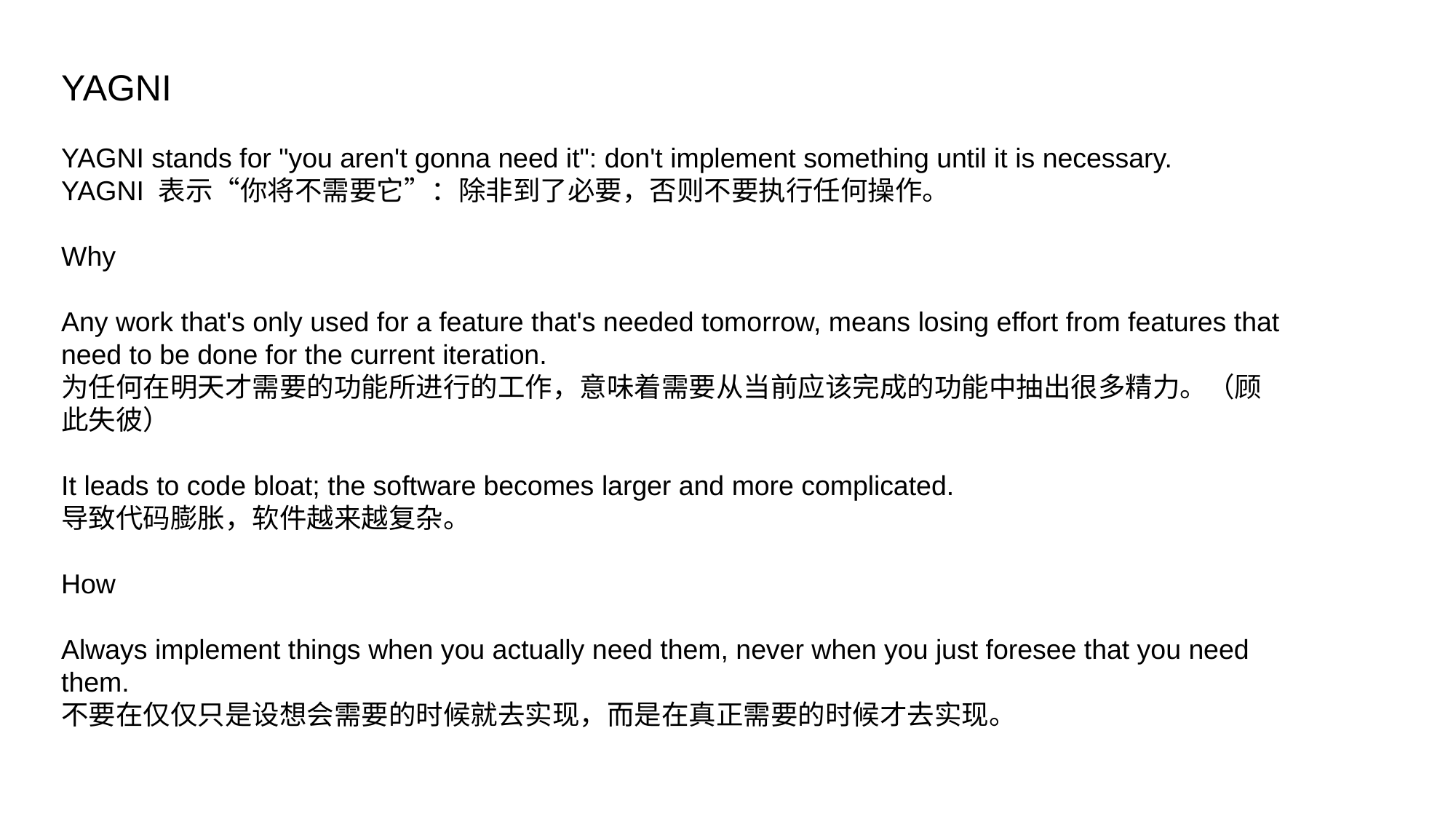

YAGNI
YAGNI stands for "you aren't gonna need it": don't implement something until it is necessary.
YAGNI 表示“你将不需要它”：除非到了必要，否则不要执行任何操作。

Why

Any work that's only used for a feature that's needed tomorrow, means losing effort from features that need to be done for the current iteration.
为任何在明天才需要的功能所进行的工作，意味着需要从当前应该完成的功能中抽出很多精力。（顾此失彼）

It leads to code bloat; the software becomes larger and more complicated.
导致代码膨胀，软件越来越复杂。

How

Always implement things when you actually need them, never when you just foresee that you need them.
不要在仅仅只是设想会需要的时候就去实现，而是在真正需要的时候才去实现。